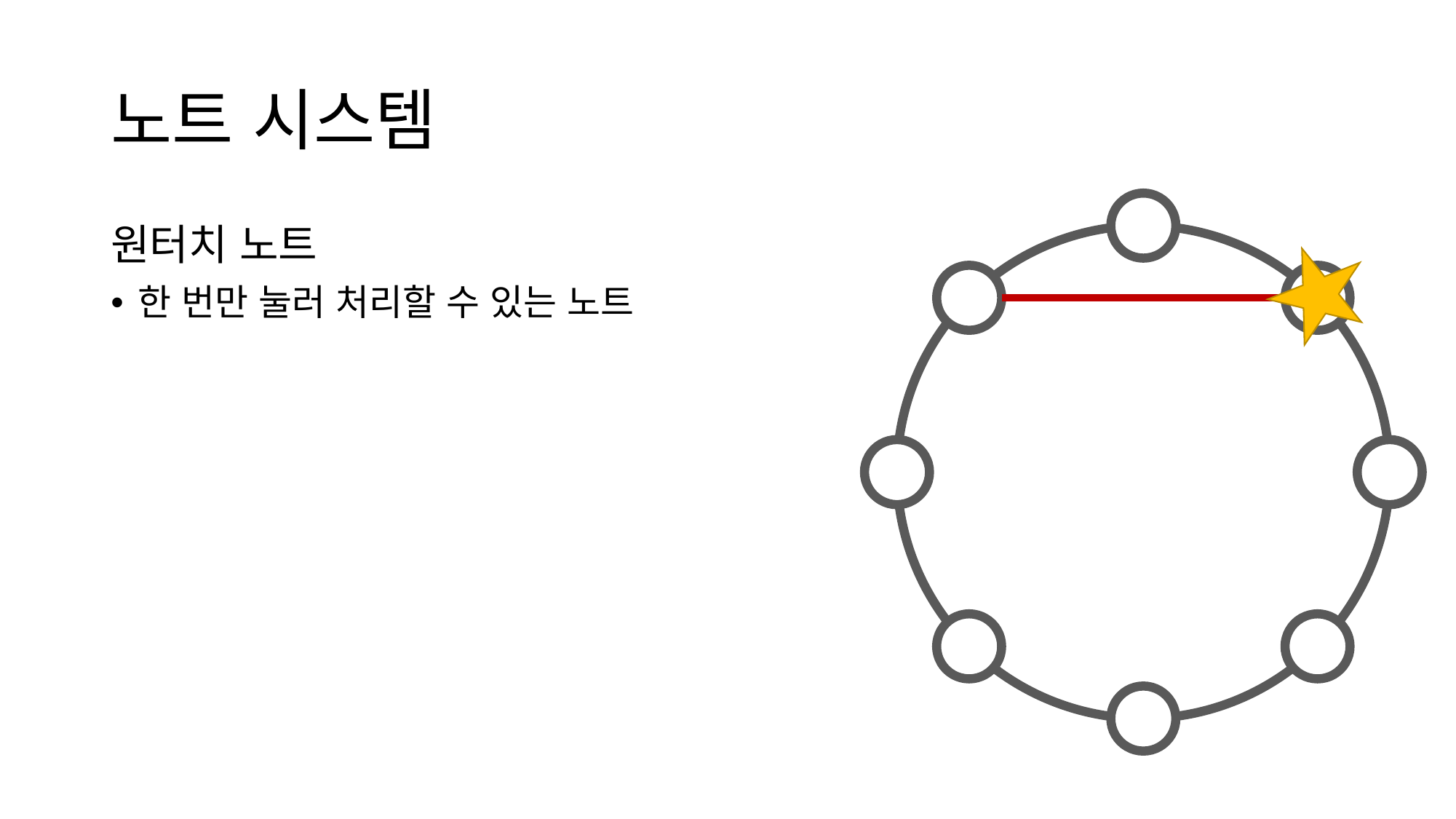

# 노트 시스템

원터치 노트
한 번만 눌러 처리할 수 있는 노트